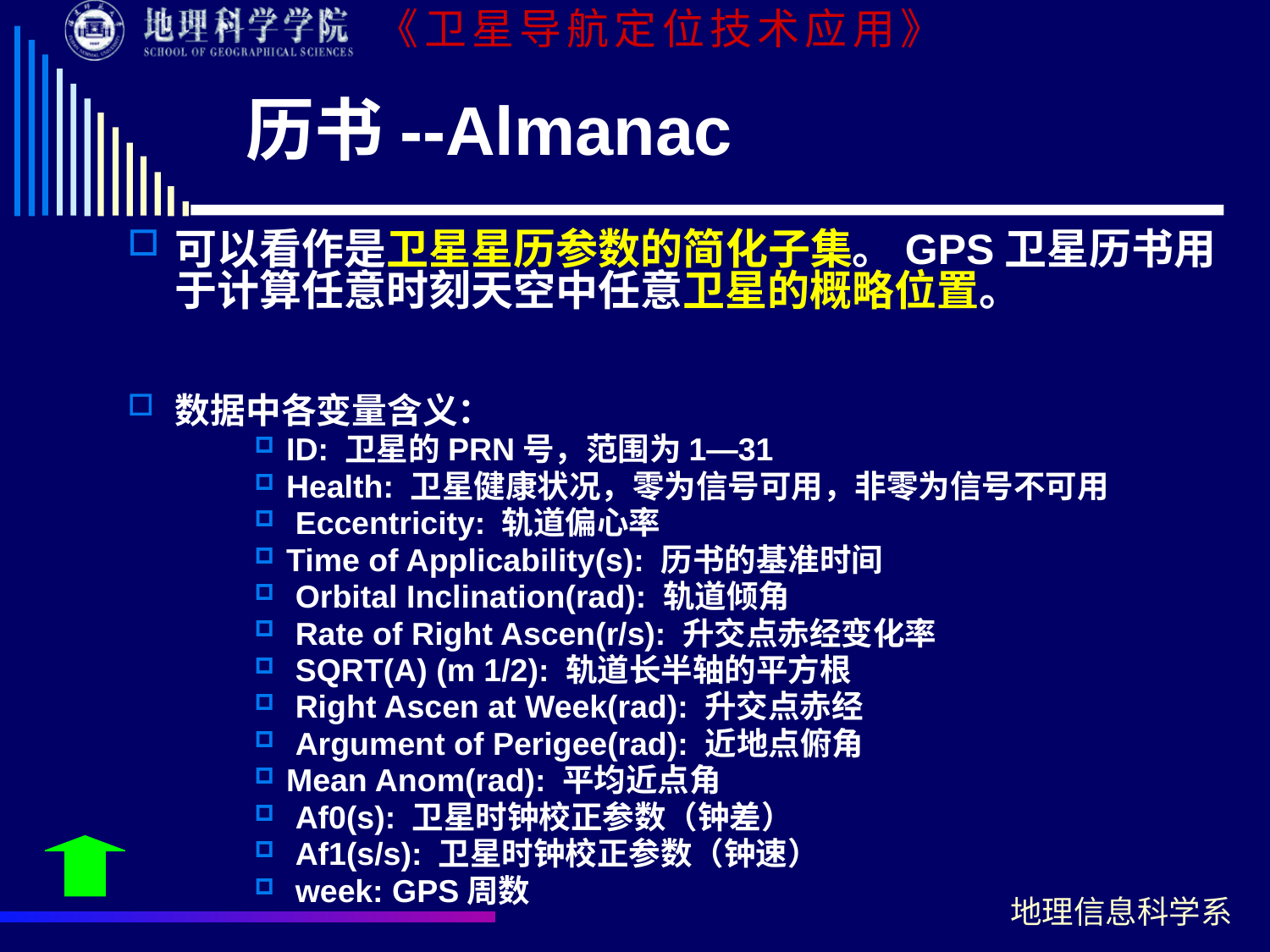

# 历书--Almanac
可以看作是卫星星历参数的简化子集。GPS卫星历书用于计算任意时刻天空中任意卫星的概略位置。

数据中各变量含义：
ID: 卫星的PRN号，范围为1—31
Health: 卫星健康状况，零为信号可用，非零为信号不可用
 Eccentricity: 轨道偏心率
Time of Applicability(s): 历书的基准时间
 Orbital Inclination(rad): 轨道倾角
 Rate of Right Ascen(r/s): 升交点赤经变化率
 SQRT(A) (m 1/2): 轨道长半轴的平方根
 Right Ascen at Week(rad): 升交点赤经
 Argument of Perigee(rad): 近地点俯角
Mean Anom(rad): 平均近点角
 Af0(s): 卫星时钟校正参数（钟差）
 Af1(s/s): 卫星时钟校正参数（钟速）
 week: GPS周数